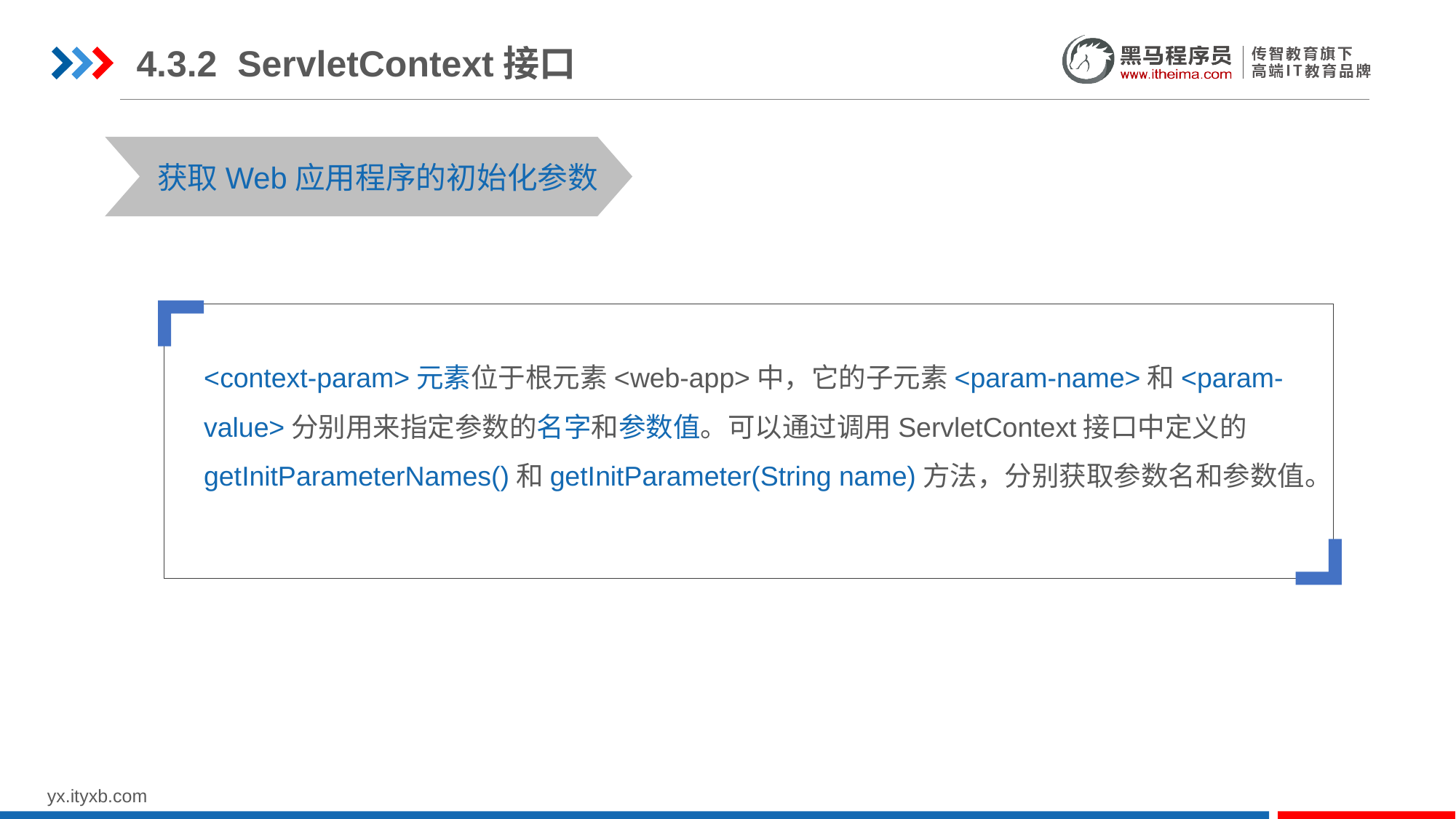

4.3.2  ServletContext接口

获取Web应用程序的初始化参数

<context-param>元素位于根元素<web-app>中，它的子元素<param-name>和<param-value>分别用来指定参数的名字和参数值。可以通过调用ServletContext接口中定义的getInitParameterNames()和getInitParameter(String name)方法，分别获取参数名和参数值。